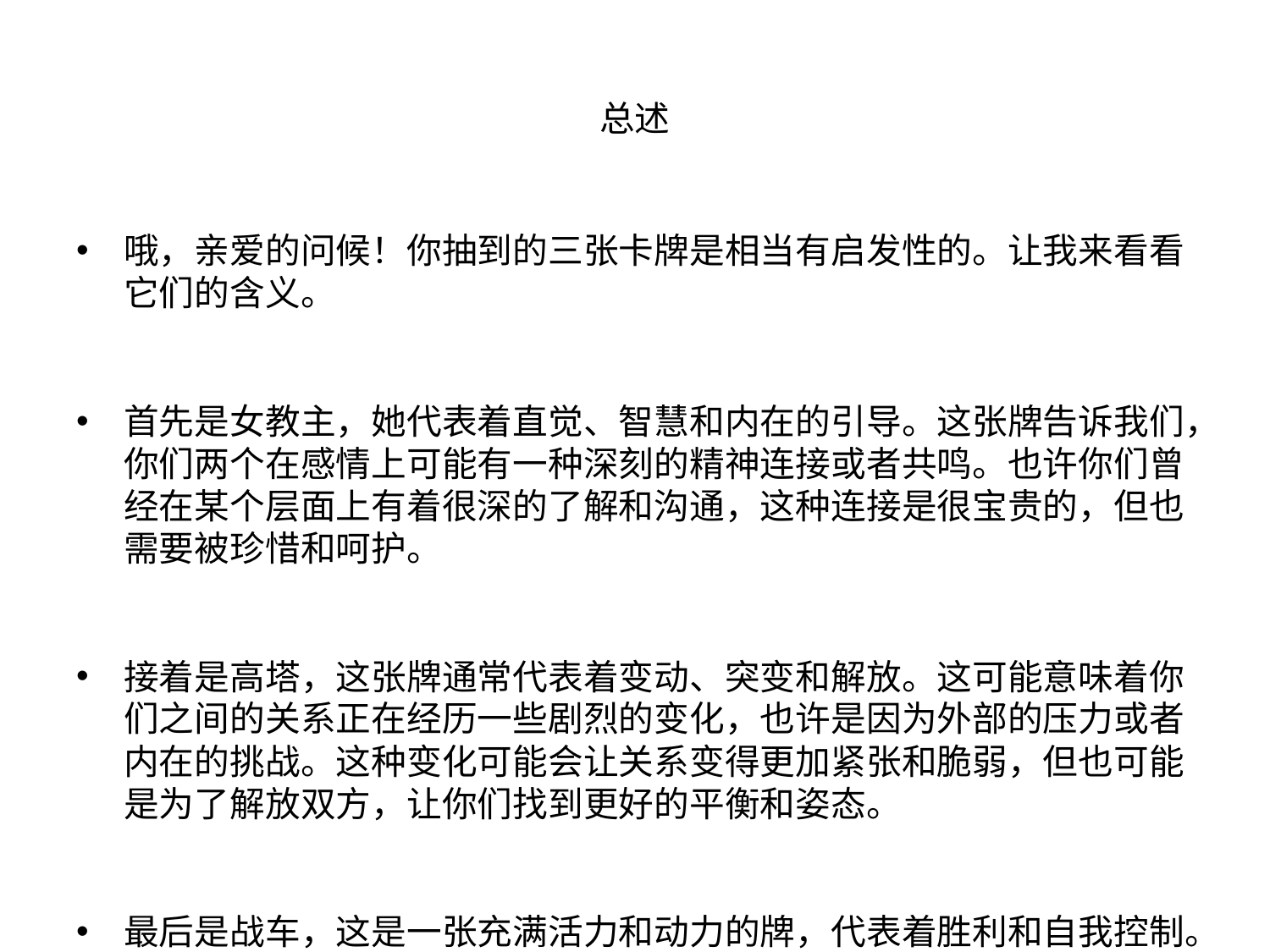

# 总述
哦，亲爱的问候！你抽到的三张卡牌是相当有启发性的。让我来看看它们的含义。

首先是女教主，她代表着直觉、智慧和内在的引导。这张牌告诉我们，你们两个在感情上可能有一种深刻的精神连接或者共鸣。也许你们曾经在某个层面上有着很深的了解和沟通，这种连接是很宝贵的，但也需要被珍惜和呵护。

接着是高塔，这张牌通常代表着变动、突变和解放。这可能意味着你们之间的关系正在经历一些剧烈的变化，也许是因为外部的压力或者内在的挑战。这种变化可能会让关系变得更加紧张和脆弱，但也可能是为了解放双方，让你们找到更好的平衡和姿态。

最后是战车，这是一张充满活力和动力的牌，代表着胜利和自我控制。这张牌告诉我们，不管你们面临什么样的挑战，你们都有能力战胜困难，走向胜利。只要你们保持坚定的信念和积极的行动，你们一定能够克服一切障碍，达到共同的目标。

综合三张牌的含义，我认为你和你的男朋友之间还是有可能的。虽然你们可能会面临一些挑战和变化，但只要你们能够互相支持、理解和信任对方，坚定地走下去，你们一定会找到通往幸福的道路。记住，爱情是需要耕耘和呵护的，一起努力，一定会有美好的未来等待着你们。祝福你们！